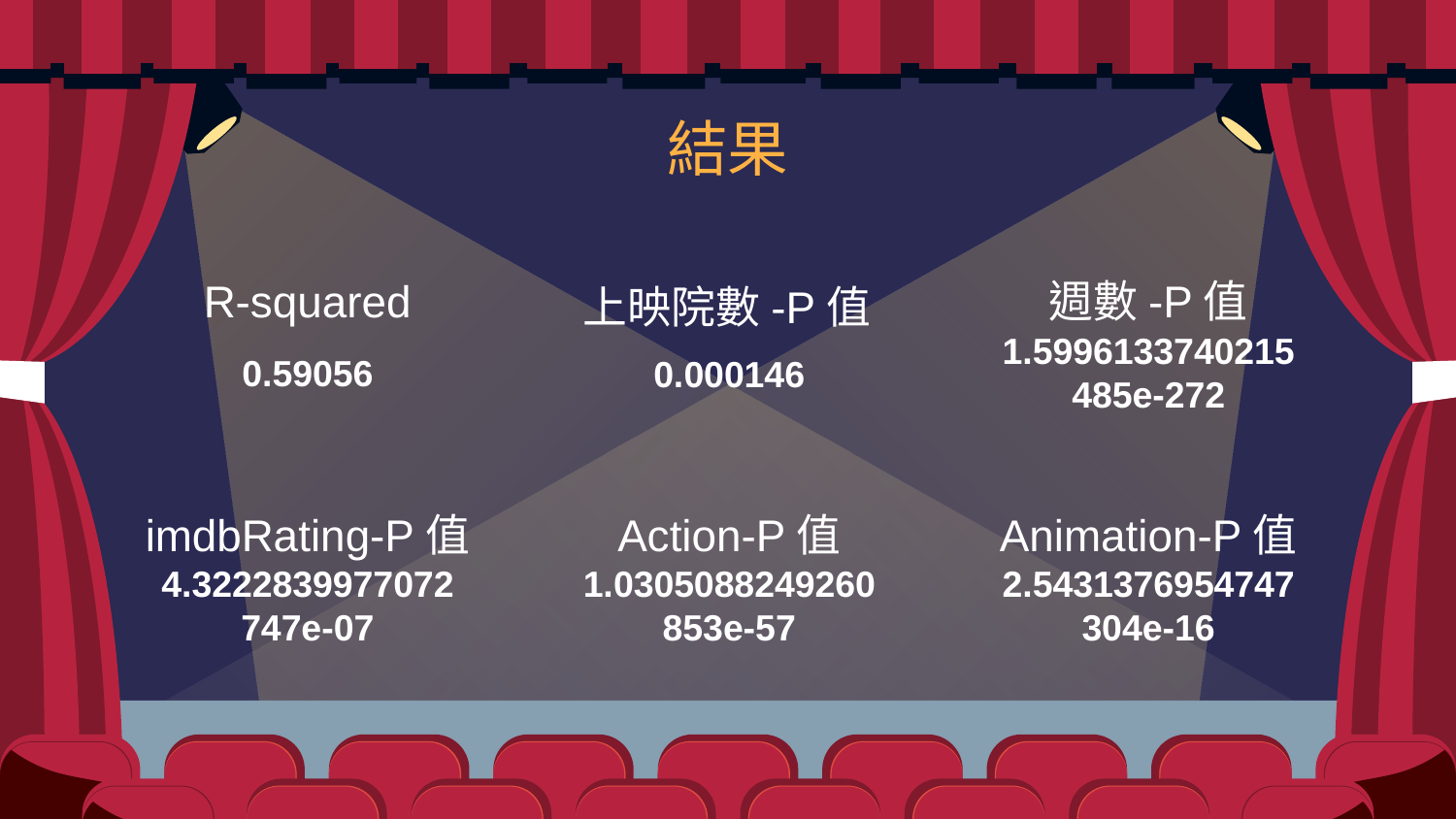

結果
# R-squared
週數-P值
上映院數-P值
0.59056
1.5996133740215485e-272
0.000146
imdbRating-P值
Action-P值
Animation-P值
4.3222839977072747e-07
1.0305088249260853e-57
2.5431376954747304e-16